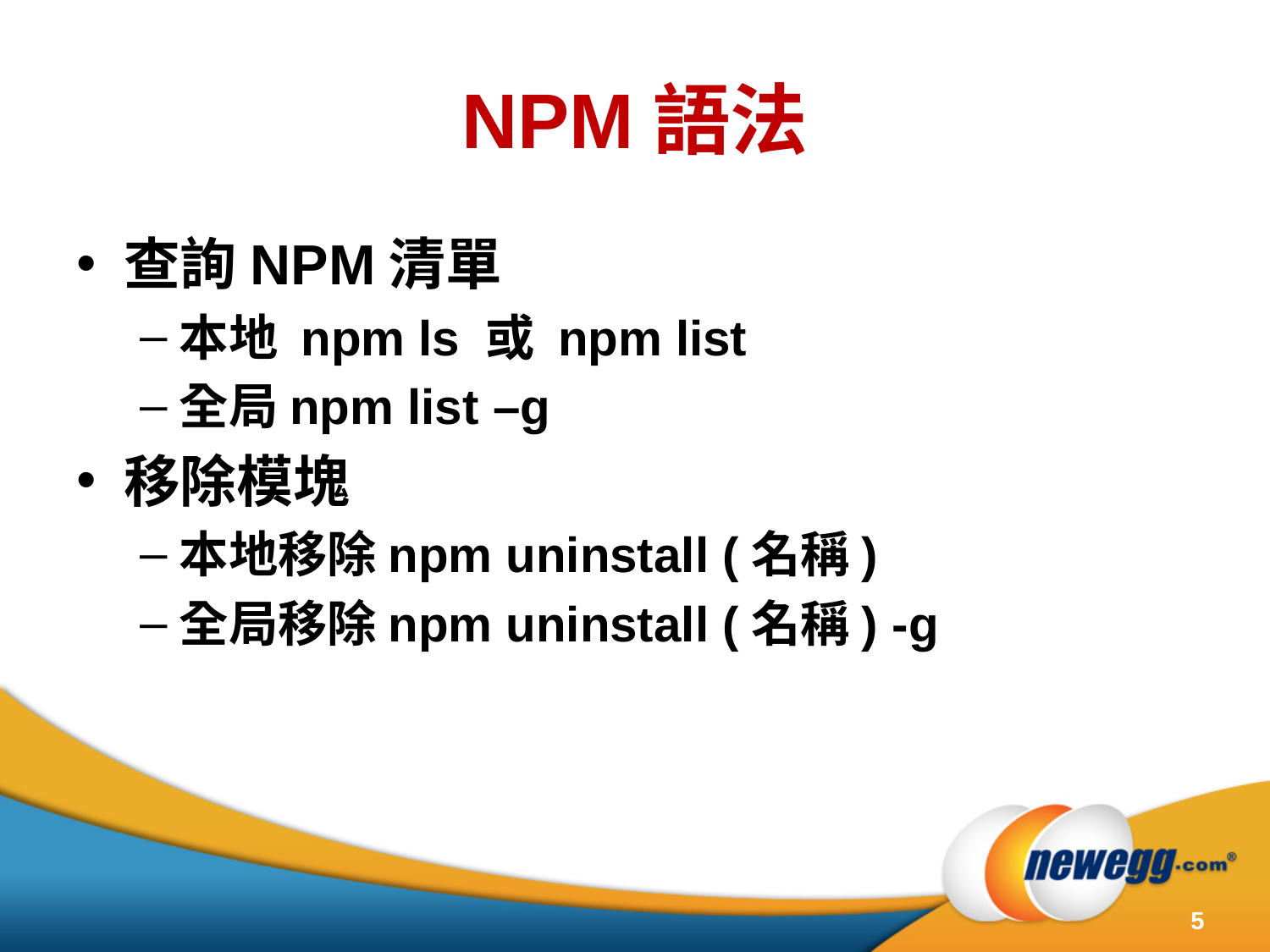

# NPM語法
查詢NPM清單
本地 npm ls 或 npm list
全局npm list –g
移除模塊
本地移除npm uninstall (名稱)
全局移除npm uninstall (名稱) -g